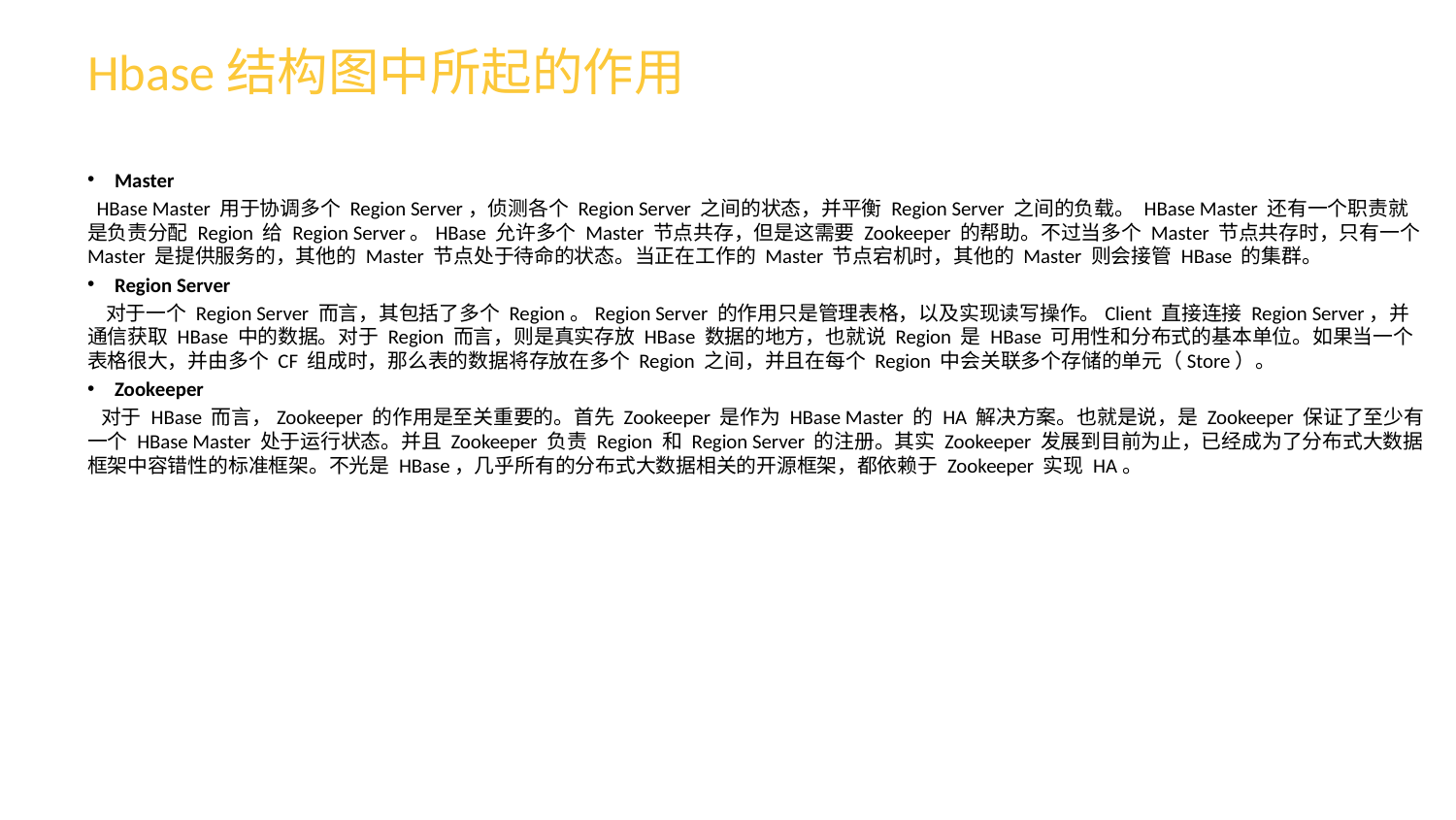

# Hbase结构图中所起的作用
Master
  HBase Master 用于协调多个 Region Server，侦测各个 Region Server 之间的状态，并平衡 Region Server 之间的负载。 HBase Master 还有一个职责就是负责分配 Region 给 Region Server。HBase 允许多个 Master 节点共存，但是这需要 Zookeeper 的帮助。不过当多个 Master 节点共存时，只有一个 Master 是提供服务的，其他的 Master 节点处于待命的状态。当正在工作的 Master 节点宕机时，其他的 Master 则会接管 HBase 的集群。
Region Server
   对于一个 Region Server 而言，其包括了多个 Region。Region Server 的作用只是管理表格，以及实现读写操作。Client 直接连接 Region Server，并通信获取 HBase 中的数据。对于 Region 而言，则是真实存放 HBase 数据的地方，也就说 Region 是 HBase 可用性和分布式的基本单位。如果当一个表格很大，并由多个 CF 组成时，那么表的数据将存放在多个 Region 之间，并且在每个 Region 中会关联多个存储的单元（Store）。
Zookeeper
  对于 HBase 而言，Zookeeper 的作用是至关重要的。首先 Zookeeper 是作为 HBase Master 的 HA 解决方案。也就是说，是 Zookeeper 保证了至少有一个 HBase Master 处于运行状态。并且 Zookeeper 负责 Region 和 Region Server 的注册。其实 Zookeeper 发展到目前为止，已经成为了分布式大数据框架中容错性的标准框架。不光是 HBase，几乎所有的分布式大数据相关的开源框架，都依赖于 Zookeeper 实现 HA。